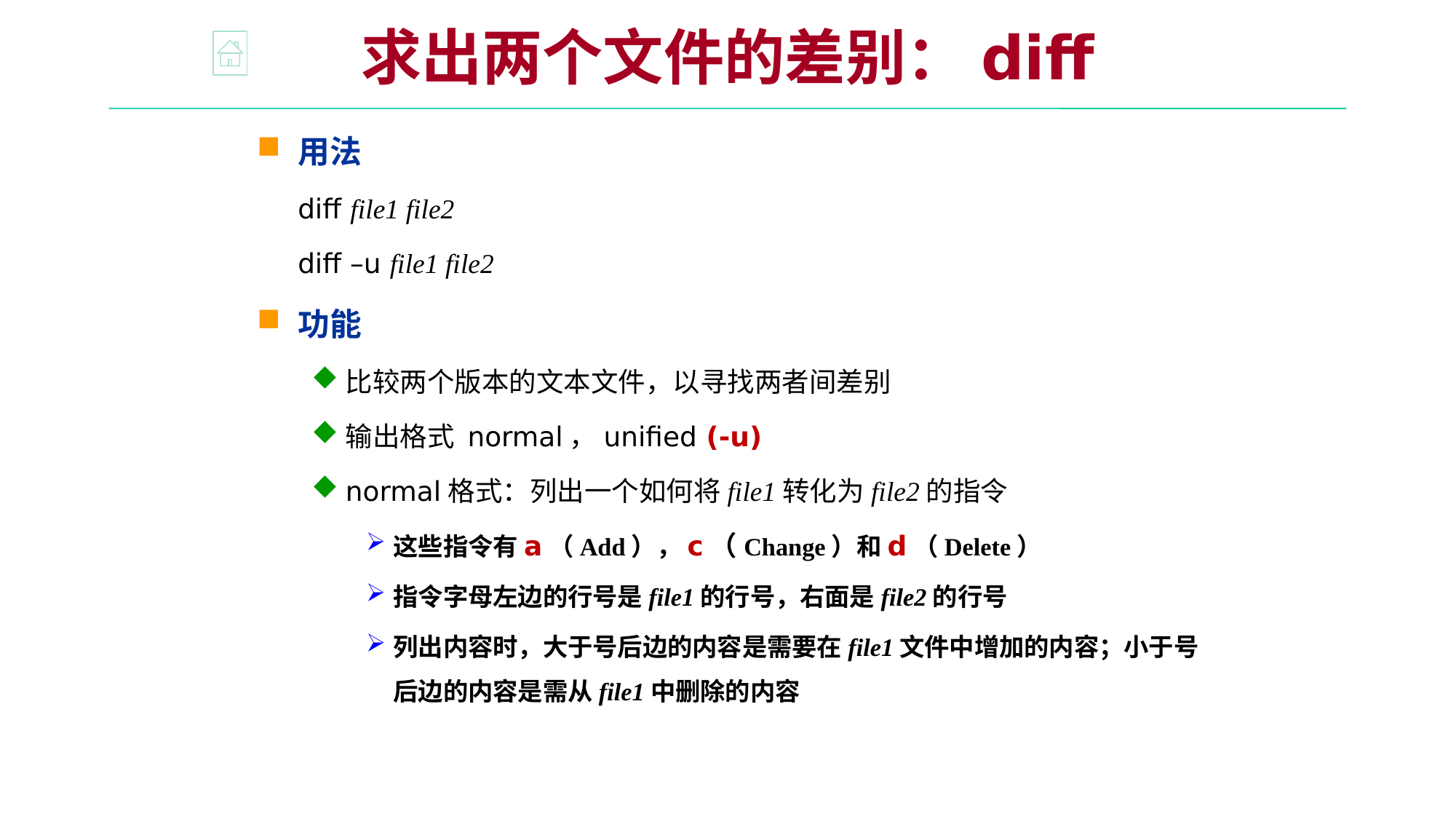

求出两个文件的差别：diff

用法
diff file1 file2
diff –u file1 file2
功能
比较两个版本的文本文件，以寻找两者间差别
输出格式 normal，unified (-u)
normal格式：列出一个如何将file1转化为file2的指令
这些指令有a（Add），c（Change）和d（Delete）
指令字母左边的行号是file1的行号，右面是file2的行号
列出内容时，大于号后边的内容是需要在file1文件中增加的内容；小于号后边的内容是需从file1中删除的内容